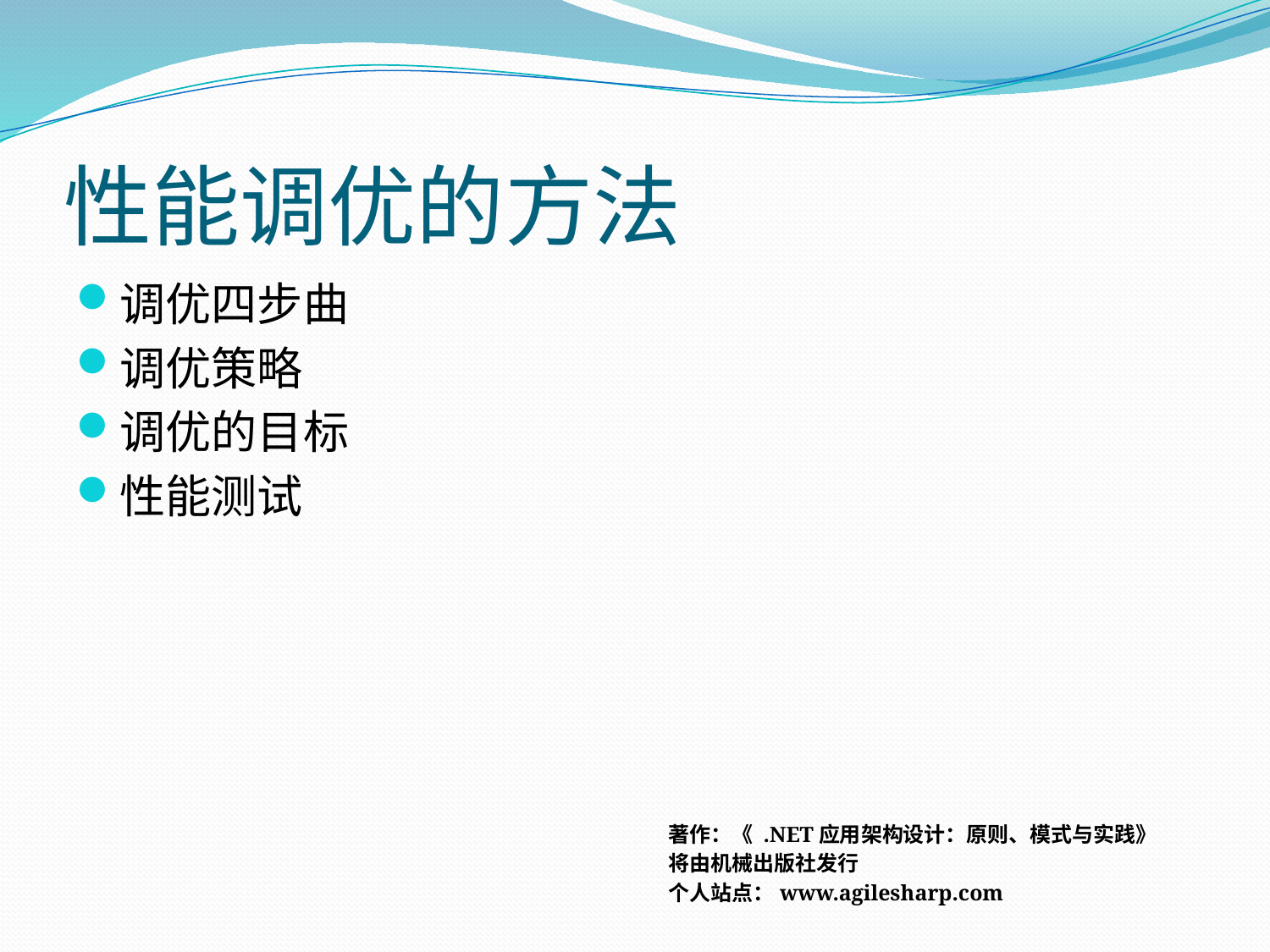

# 性能调优的方法
调优四步曲
调优策略
调优的目标
性能测试
著作：《 .NET应用架构设计：原则、模式与实践》
将由机械出版社发行
个人站点：www.agilesharp.com